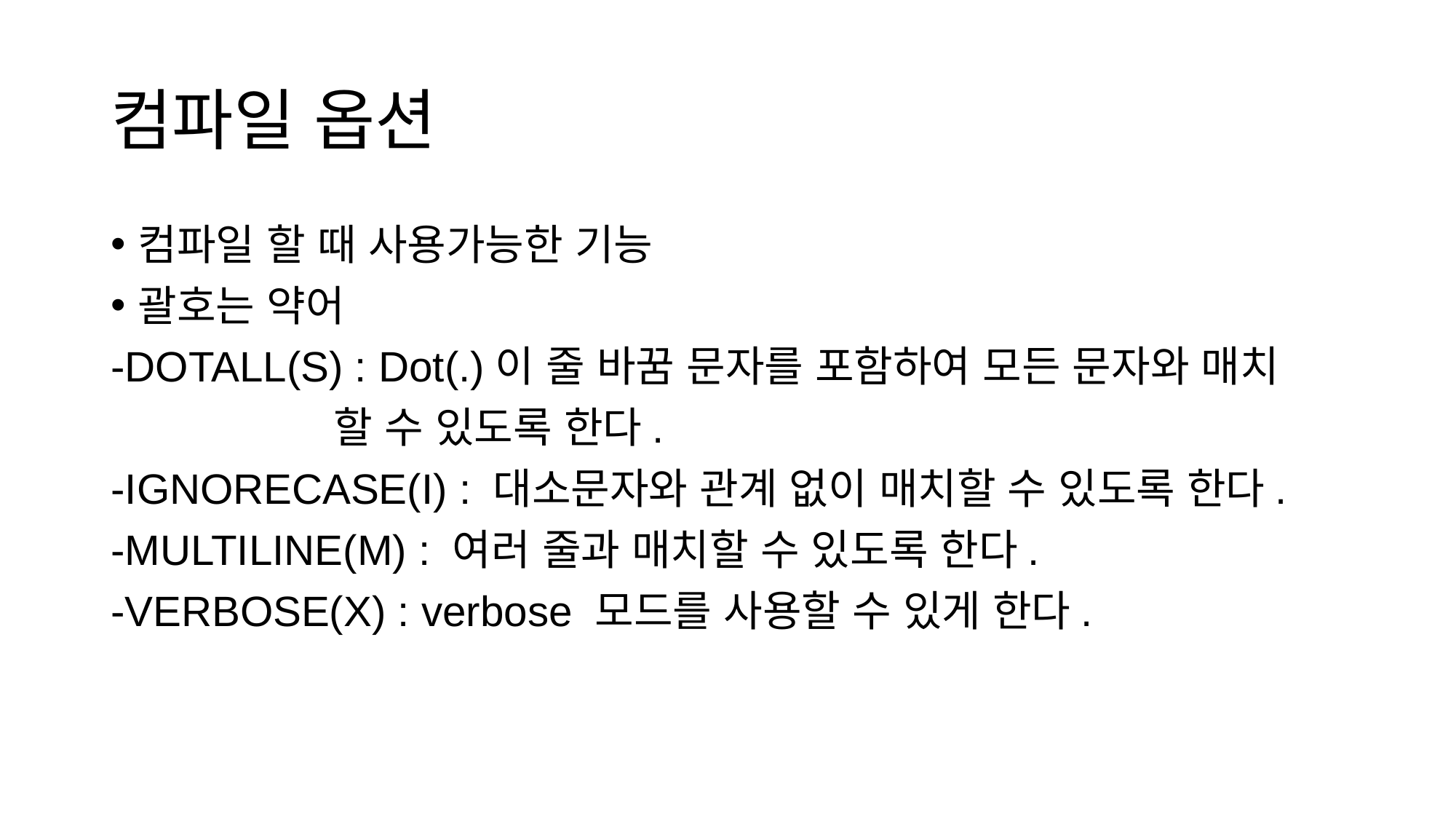

# 컴파일 옵션
컴파일 할 때 사용가능한 기능
괄호는 약어
-DOTALL(S) : Dot(.)이 줄 바꿈 문자를 포함하여 모든 문자와 매치
                  할 수 있도록 한다.
-IGNORECASE(I) : 대소문자와 관계 없이 매치할 수 있도록 한다.
-MULTILINE(M) : 여러 줄과 매치할 수 있도록 한다.
-VERBOSE(X) : verbose 모드를 사용할 수 있게 한다.